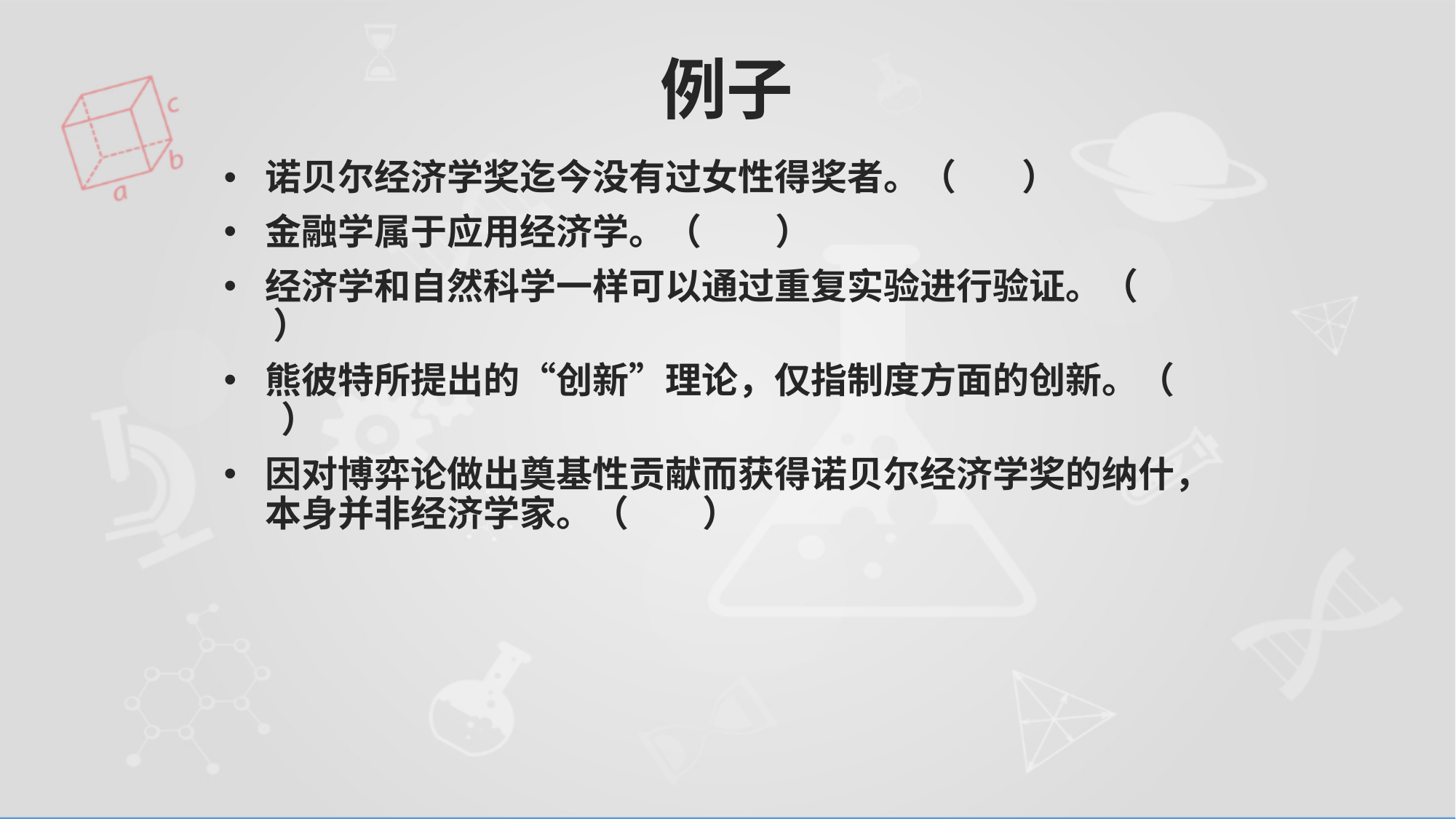

# 例子
诺贝尔经济学奖迄今没有过女性得奖者。（        ）
金融学属于应用经济学。（         ）
经济学和自然科学一样可以通过重复实验进行验证。（         ）
熊彼特所提出的“创新”理论，仅指制度方面的创新。（         ）
因对博弈论做出奠基性贡献而获得诺贝尔经济学奖的纳什，本身并非经济学家。（         ）